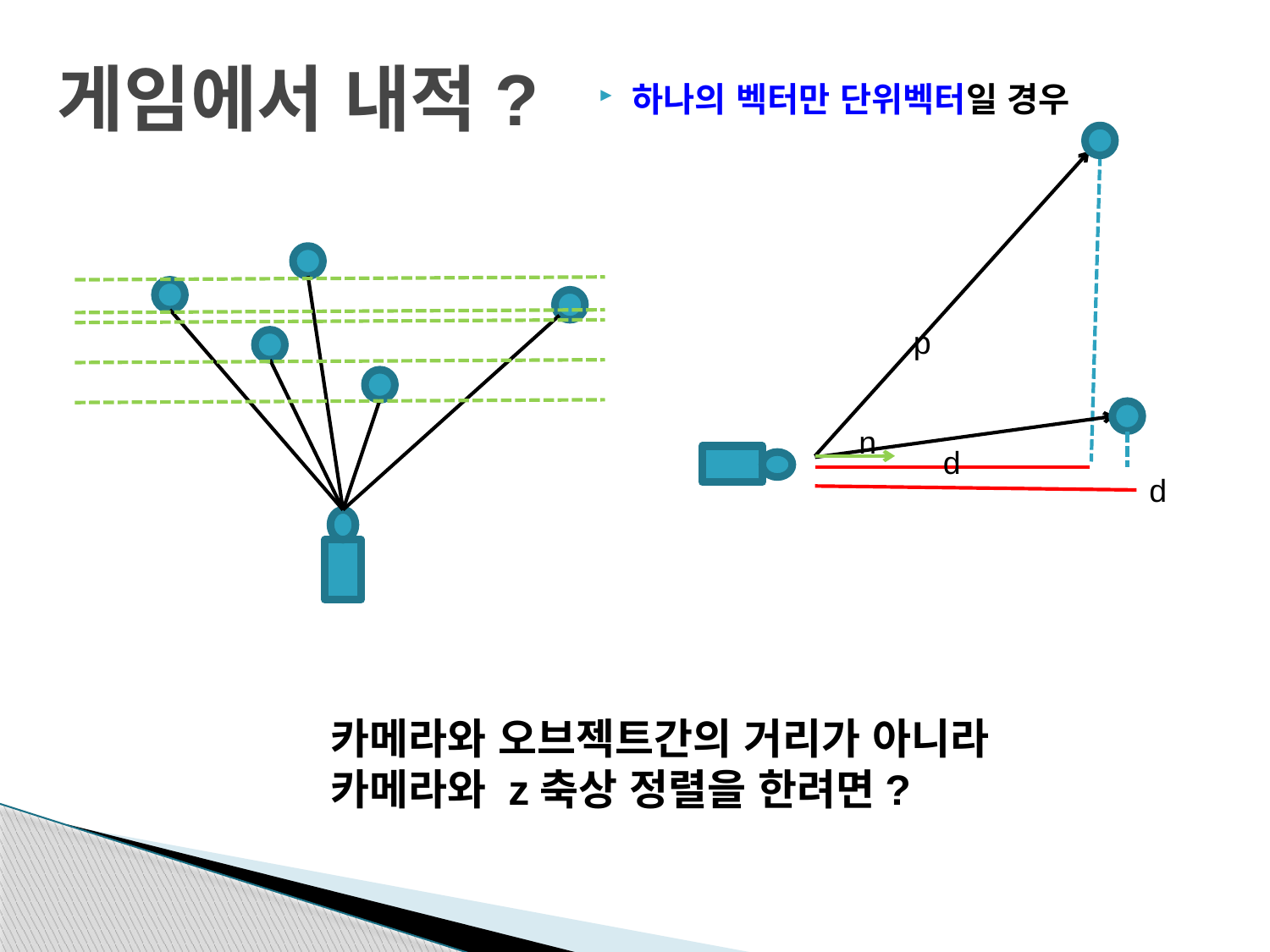

게임에서 내적?
하나의 벡터만 단위벡터일 경우

p

n
d

d

카메라와 오브젝트간의 거리가 아니라
카메라와 z축상 정렬을 한려면?